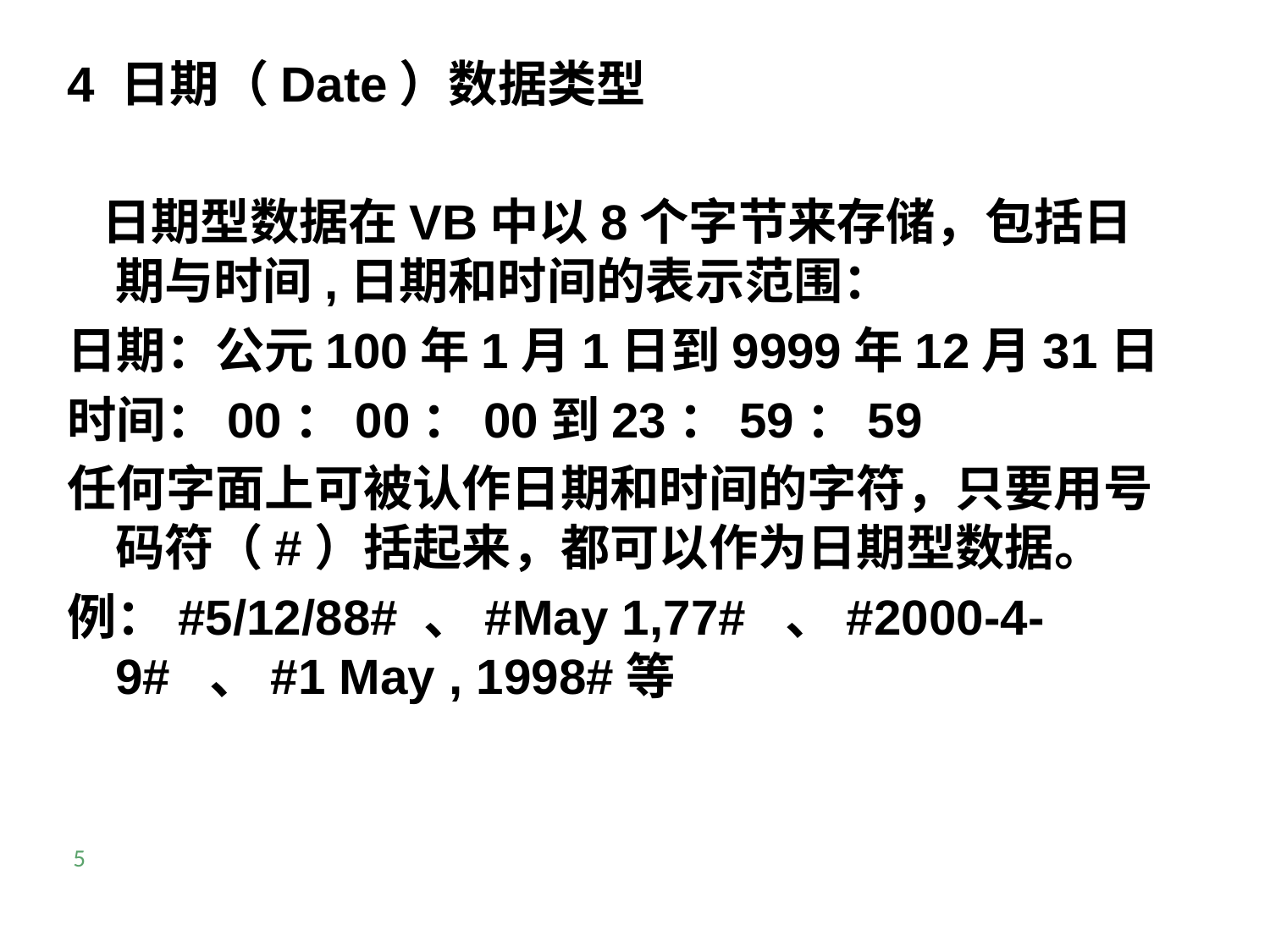

4 日期（Date）数据类型

  日期型数据在VB中以8个字节来存储，包括日期与时间,日期和时间的表示范围：
日期：公元100年1月1日到9999年12月31日
时间：00：00：00到23：59：59
任何字面上可被认作日期和时间的字符，只要用号码符（#）括起来，都可以作为日期型数据。
例：#5/12/88# 、#May 1,77#  、#2000-4-9#  、#1 May , 1998#等

5